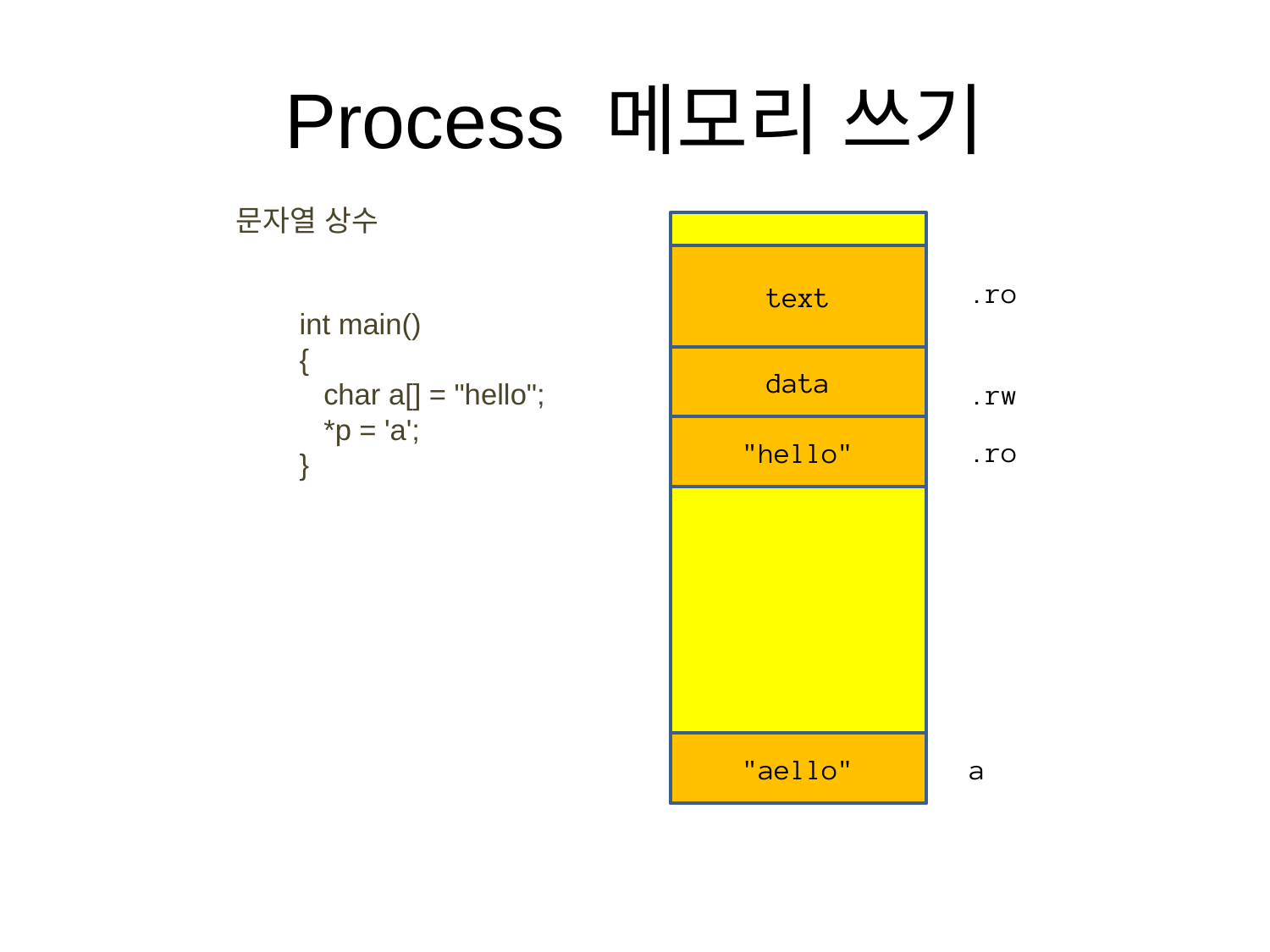

# Process 메모리 쓰기
문자열 상수

text
.ro
int main()
{
   char a[] = "hello";
   *p = 'a';
}
data
.rw
"hello"
.ro
"aello"
a